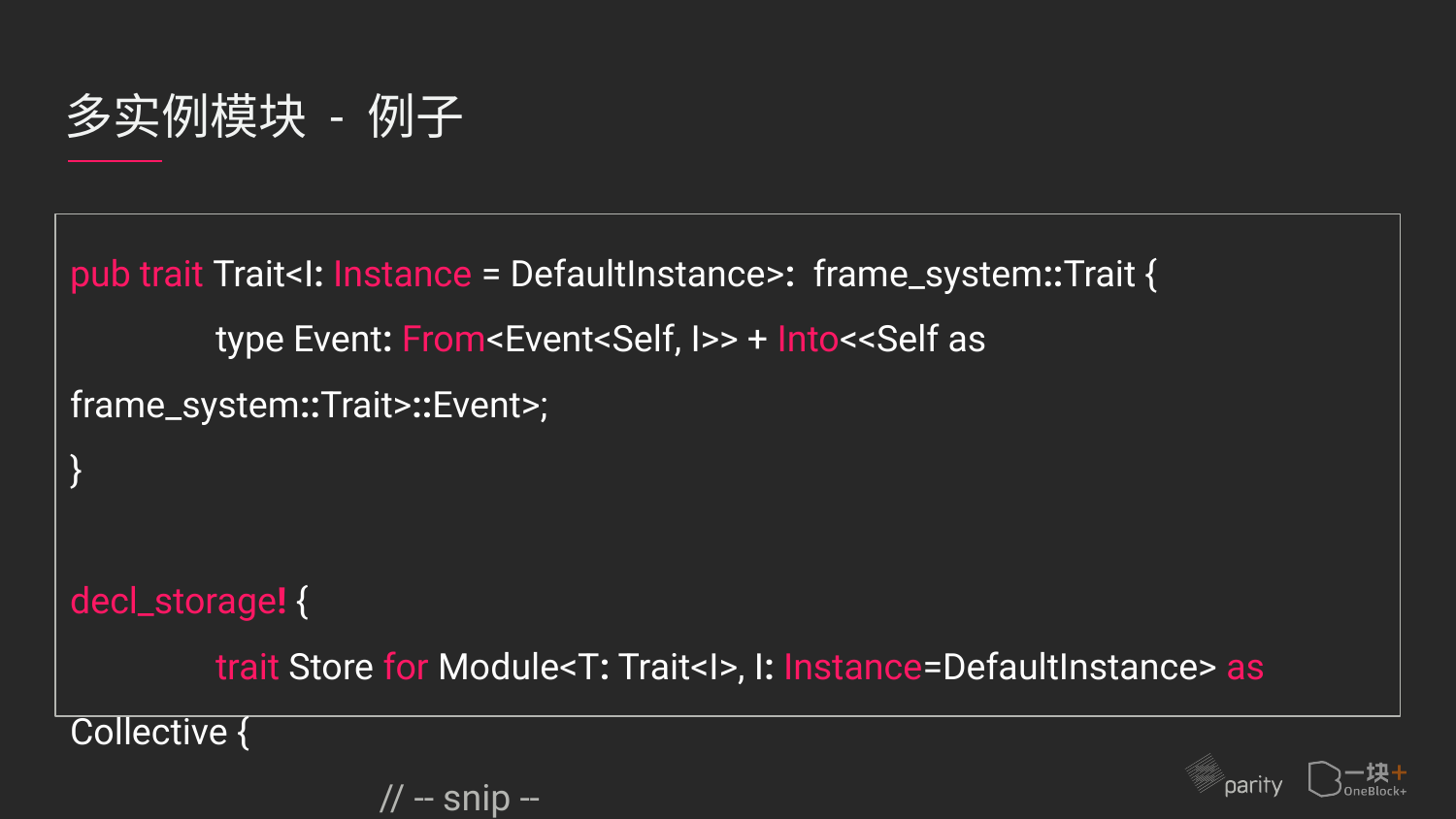

# 多实例模块 - 例子
pub trait Trait<I: Instance = DefaultInstance>:  frame_system::Trait {
  	type Event: From<Event<Self, I>> + Into<<Self as frame_system::Trait>::Event>;
}

decl_storage! {
  	trait Store for Module<T: Trait<I>, I: Instance=DefaultInstance> as Collective {
  		  // -- snip --
  	}
}